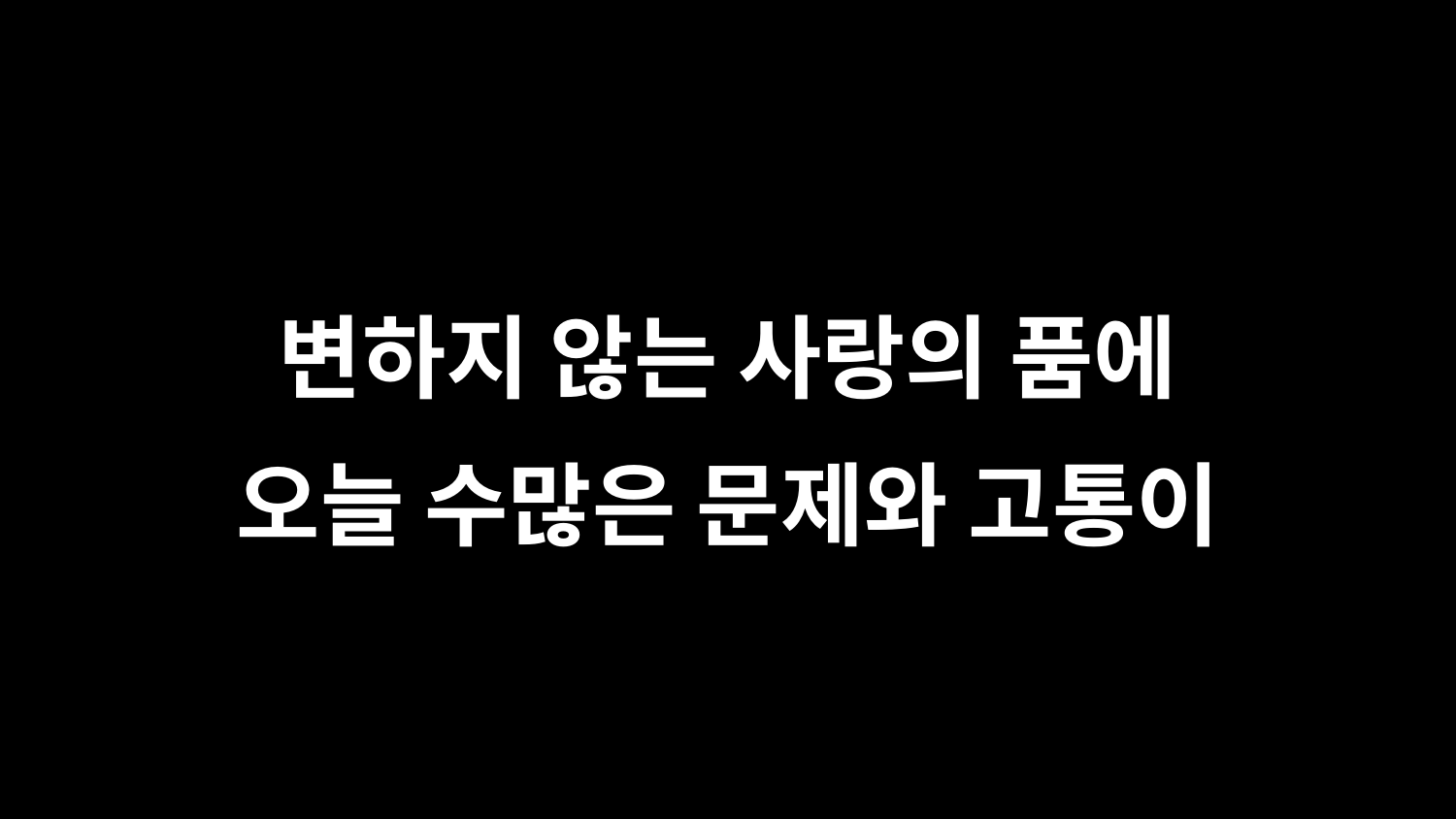

변하지 않는 사랑의 품에
오늘 수많은 문제와 고통이